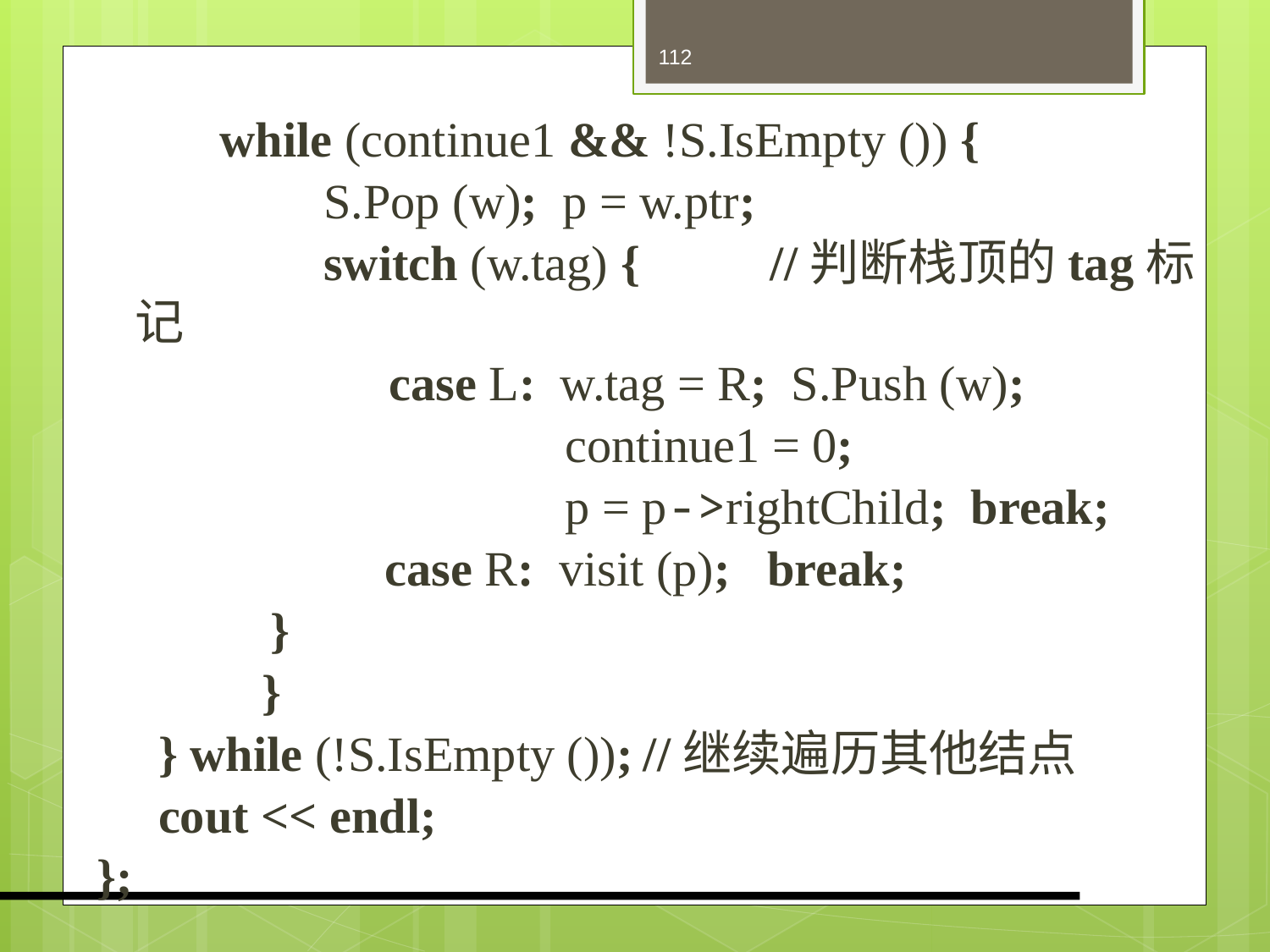

112
          while (continue1 && !S.IsEmpty ()) {
		     S.Pop (w);  p = w.ptr;
		     switch (w.tag) {   	//判断栈顶的tag标记
 		 	case L:  w.tag = R;  S.Push (w);
				    continue1 = 0;
			      	    p = p->rightChild;  break;
		          case R:  visit (p);   break;
	           }
	 	}
     } while (!S.IsEmpty ());	//继续遍历其他结点
     cout << endl;
};